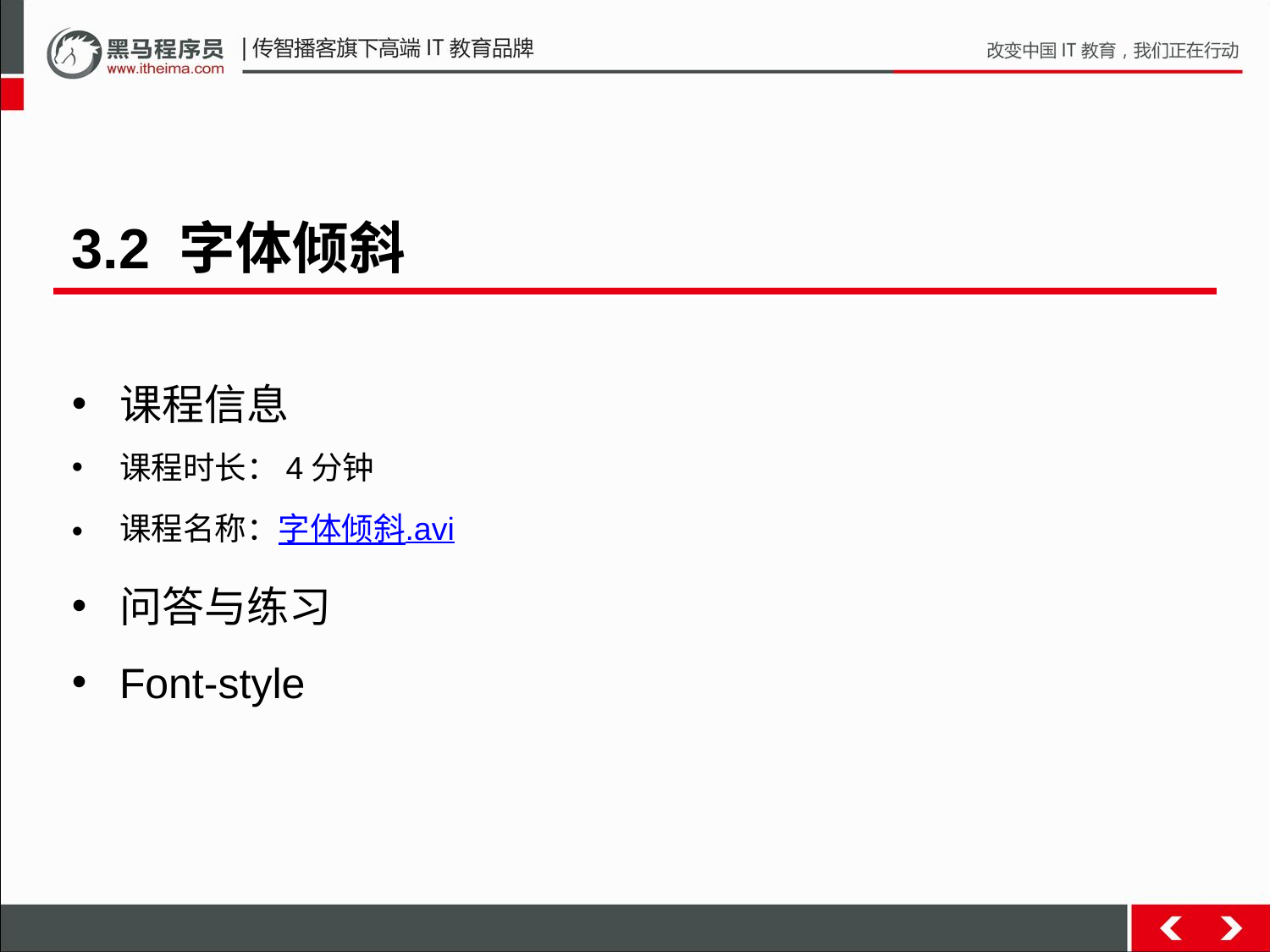

3.2 字体倾斜
课程信息
课程时长：4分钟
课程名称：字体倾斜.avi
问答与练习
Font-style